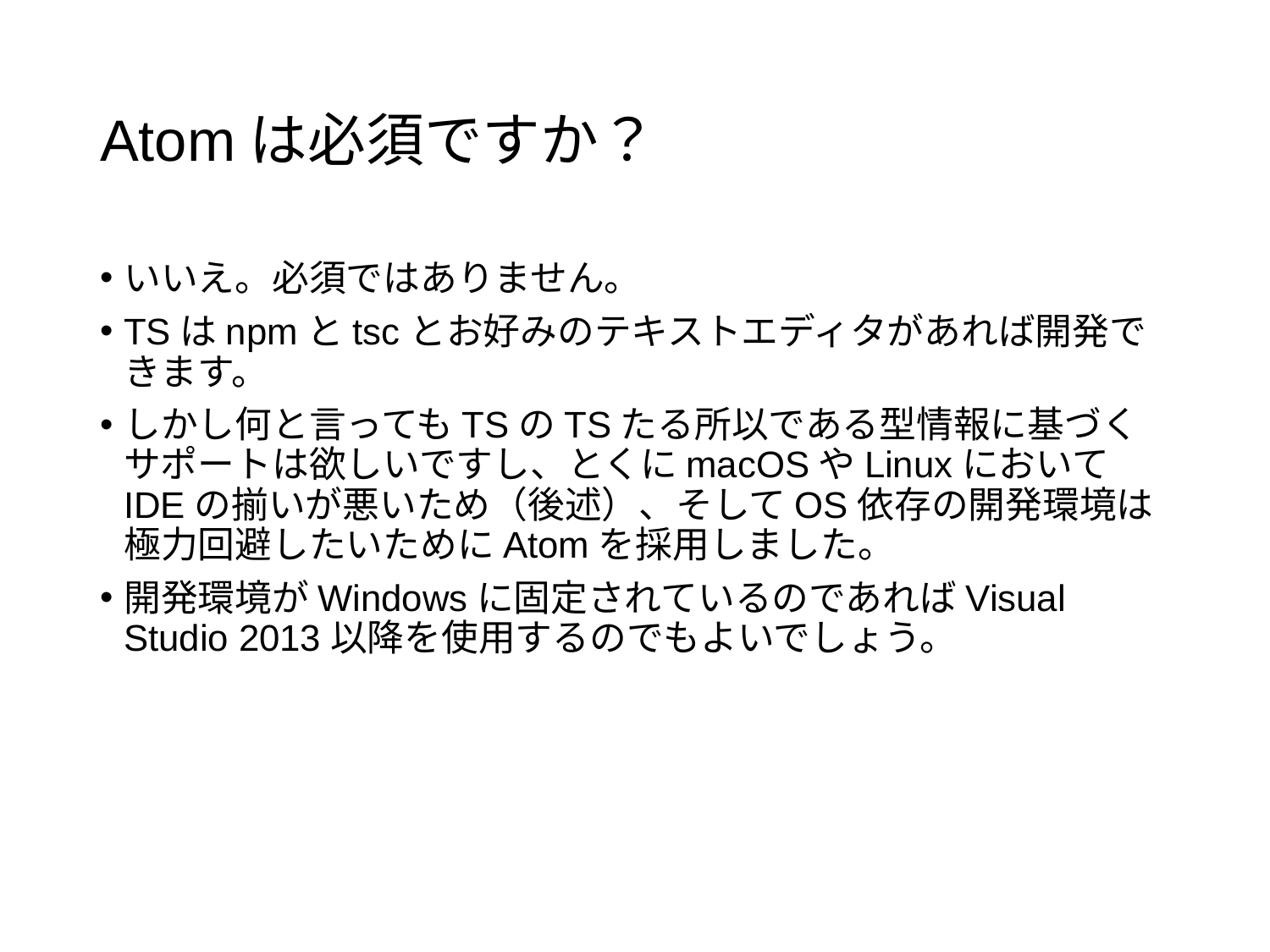

# Atomは必須ですか？
いいえ。必須ではありません。
TSはnpmとtscとお好みのテキストエディタがあれば開発できます。
しかし何と言ってもTSのTSたる所以である型情報に基づくサポートは欲しいですし、とくにmacOSやLinuxにおいてIDEの揃いが悪いため（後述）、そしてOS依存の開発環境は極力回避したいためにAtomを採用しました。
開発環境がWindowsに固定されているのであればVisual Studio 2013以降を使用するのでもよいでしょう。